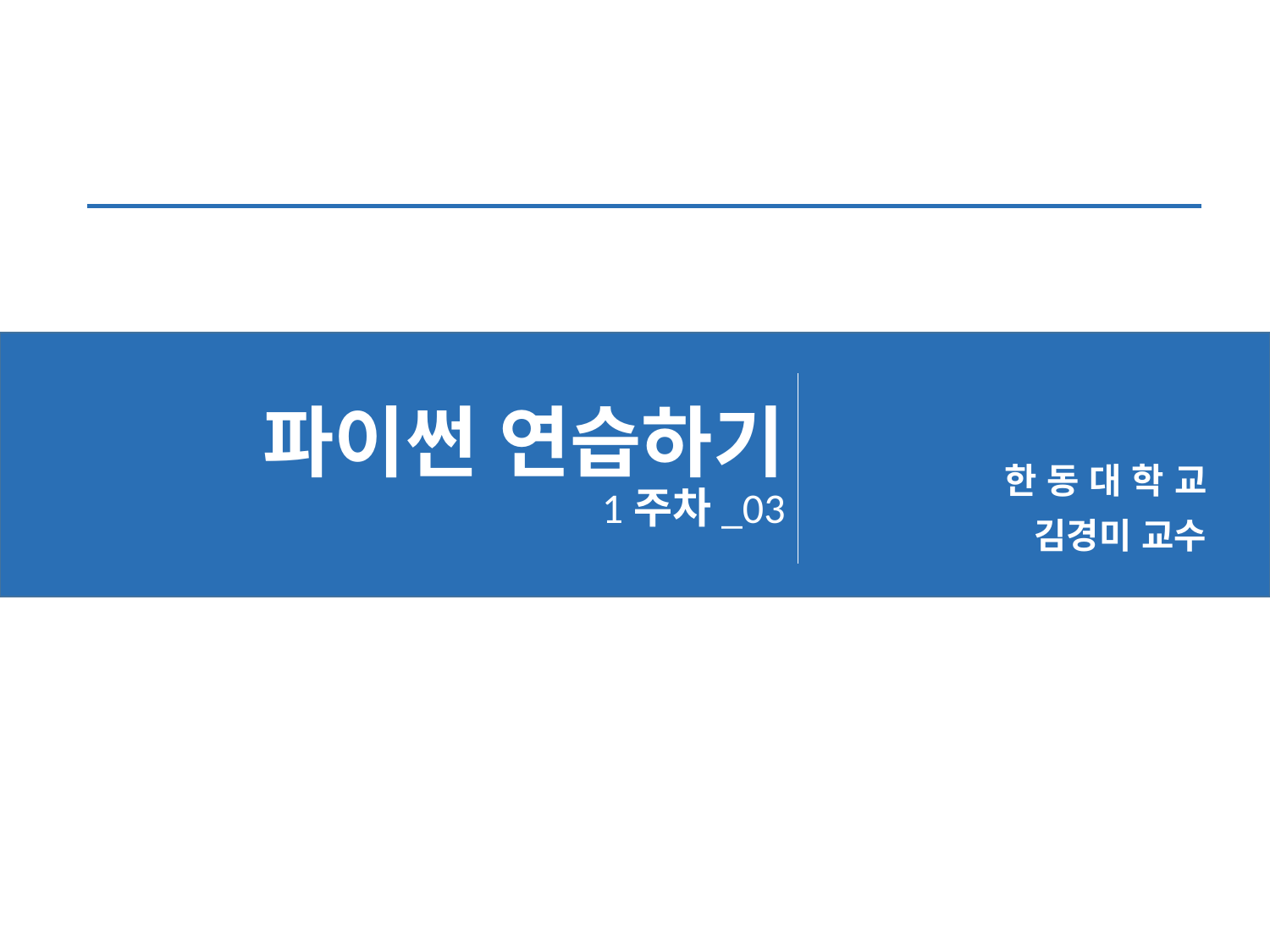

# 파이썬 연습하기 1주차_03
한 동 대 학 교
 김경미 교수